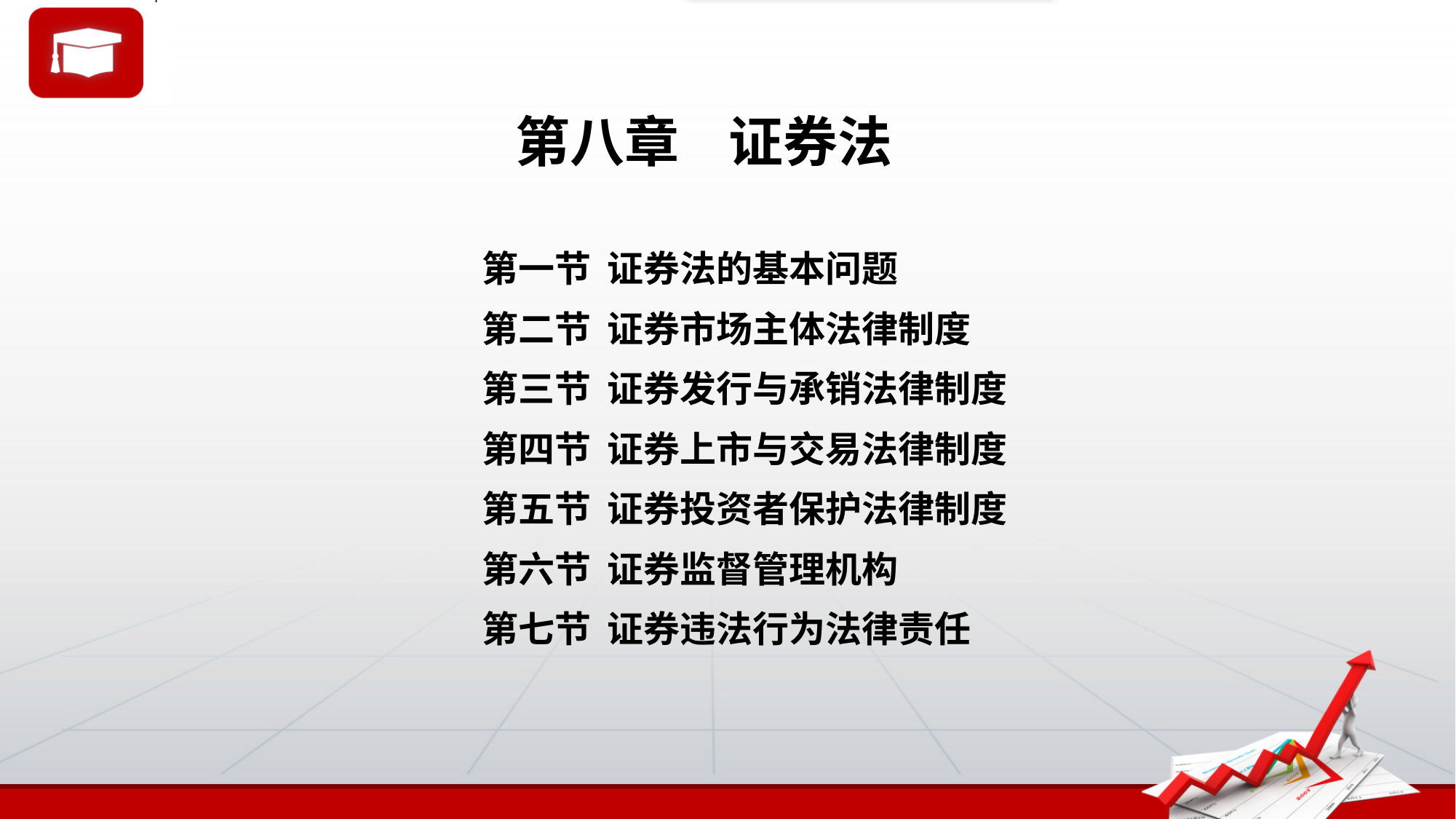

# 第八章    证券法

  第一节  证券法的基本问题
  第二节  证券市场主体法律制度
  第三节  证券发行与承销法律制度
  第四节  证券上市与交易法律制度
  第五节  证券投资者保护法律制度
  第六节  证券监督管理机构
  第七节  证券违法行为法律责任